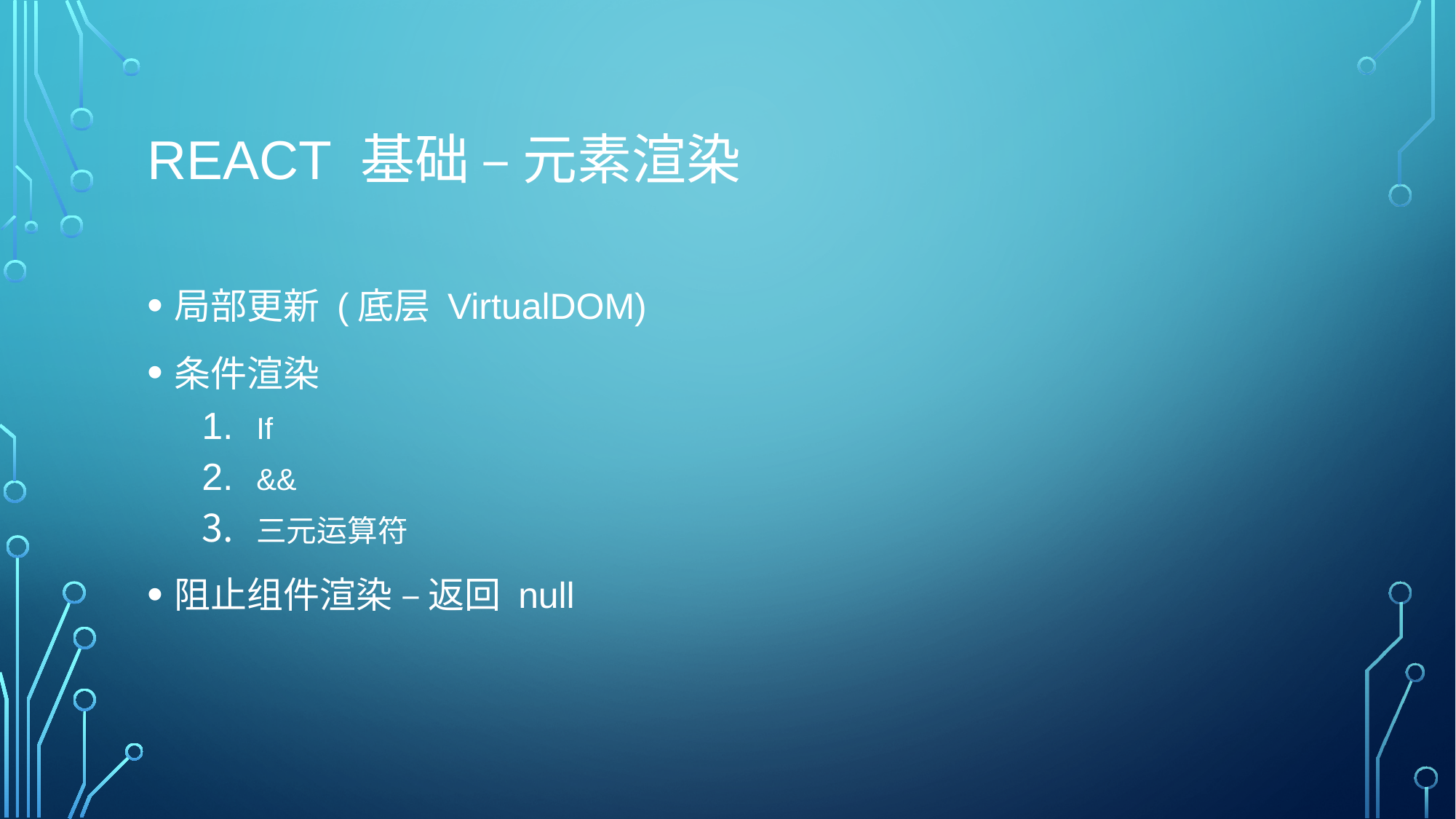

# React 基础 – 元素渲染
局部更新 (底层 VirtualDOM)
条件渲染
If
&&
三元运算符
阻止组件渲染 – 返回 null